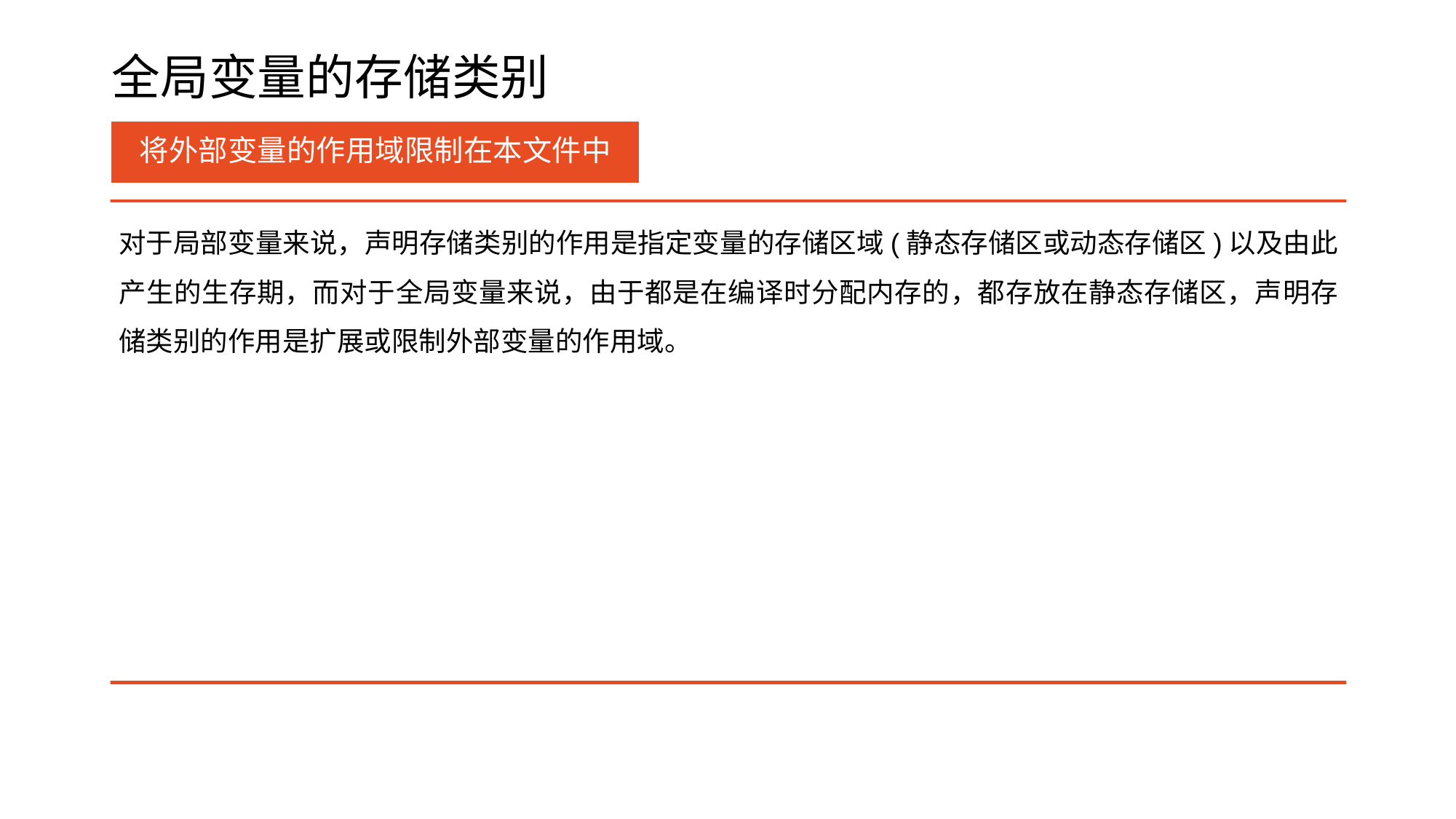

# 全局变量的存储类别
将外部变量的作用域限制在本文件中
对于局部变量来说，声明存储类别的作用是指定变量的存储区域(静态存储区或动态存储区)以及由此产生的生存期，而对于全局变量来说，由于都是在编译时分配内存的，都存放在静态存储区，声明存储类别的作用是扩展或限制外部变量的作用域。